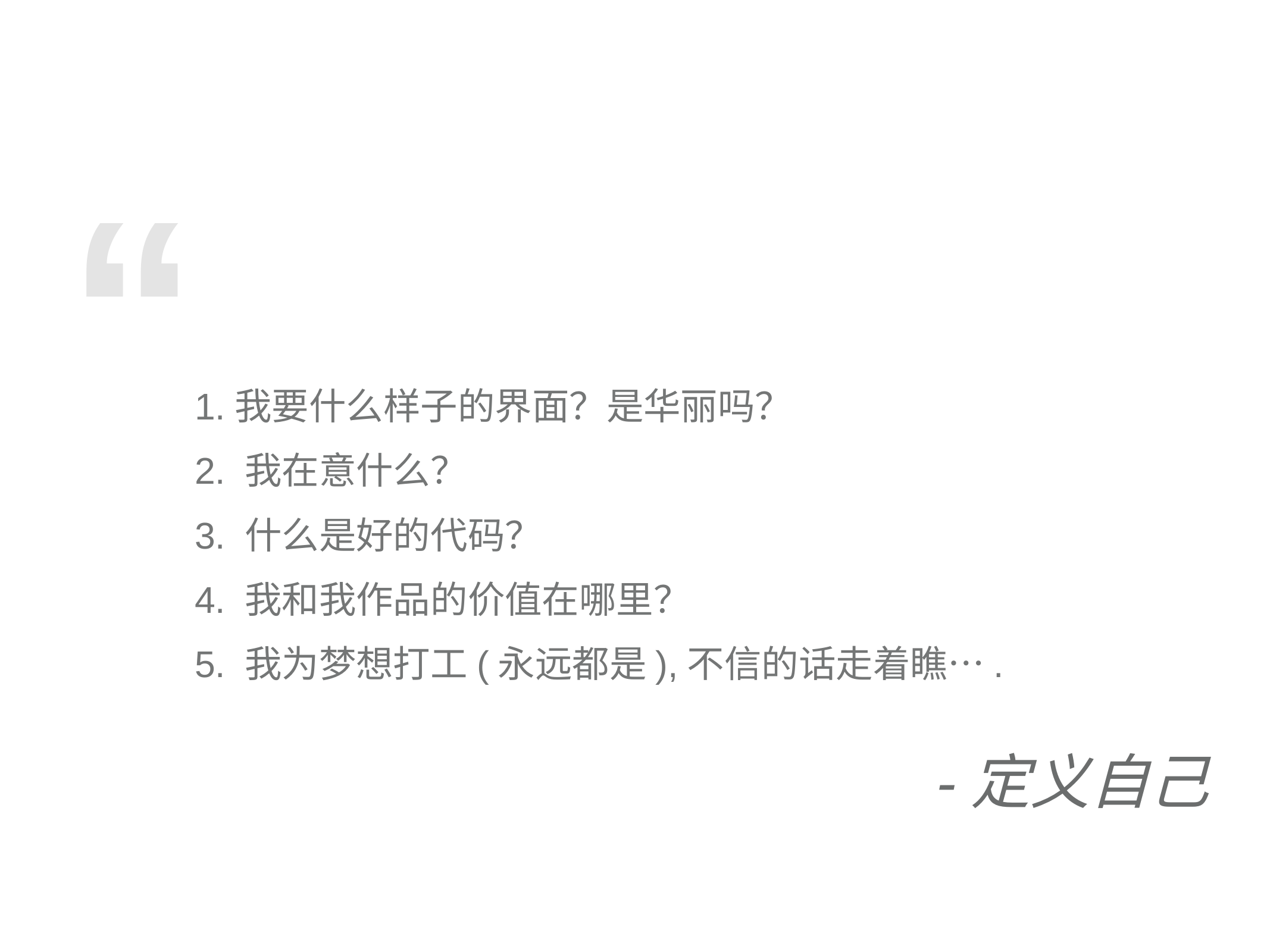

1.我要什么样子的界面？是华丽吗？
2. 我在意什么？
3. 什么是好的代码？
4. 我和我作品的价值在哪里？
5. 我为梦想打工(永远都是),不信的话走着瞧….
-定义自己